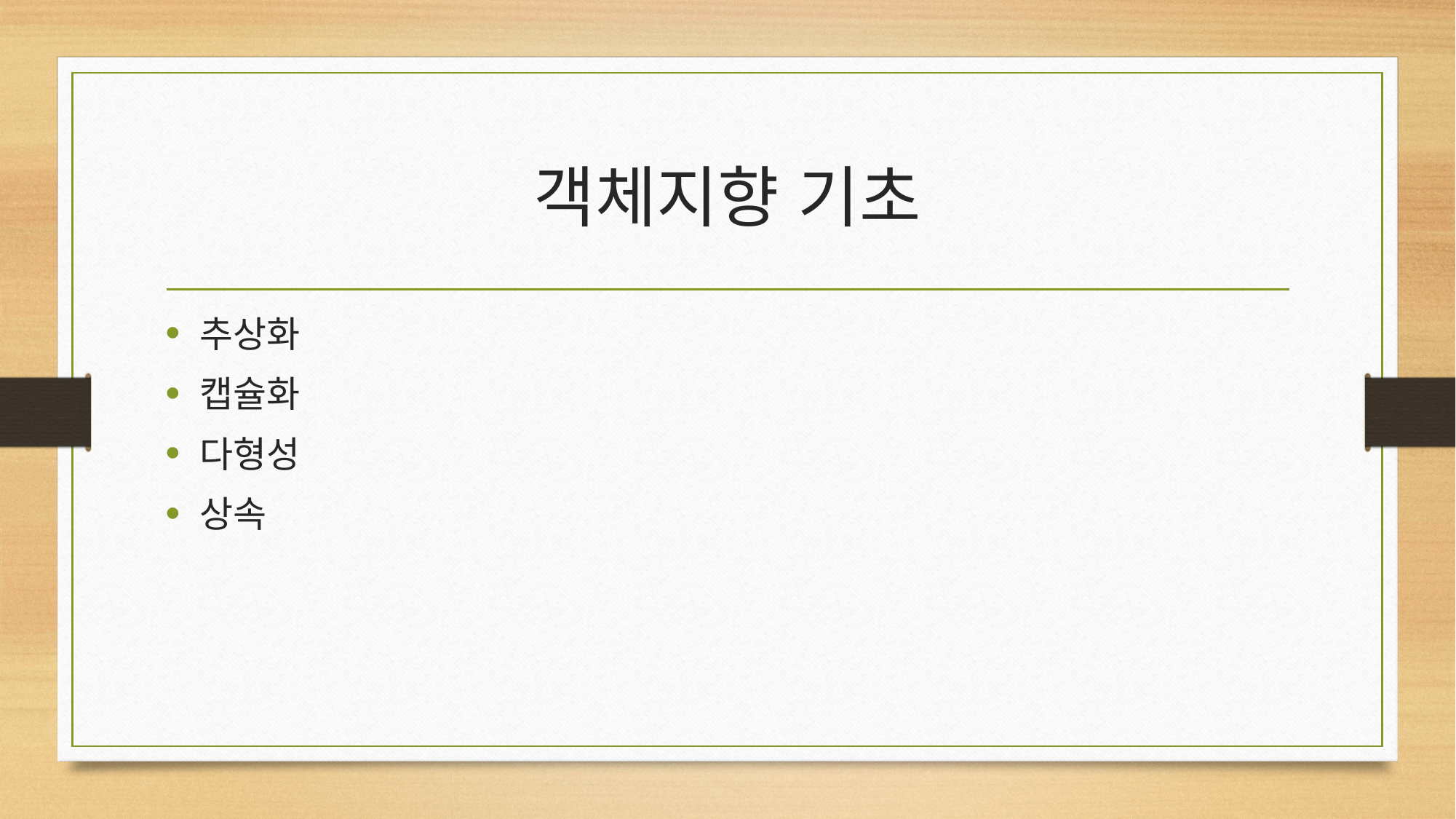

# 객체지향 기초
추상화
캡슐화
다형성
상속